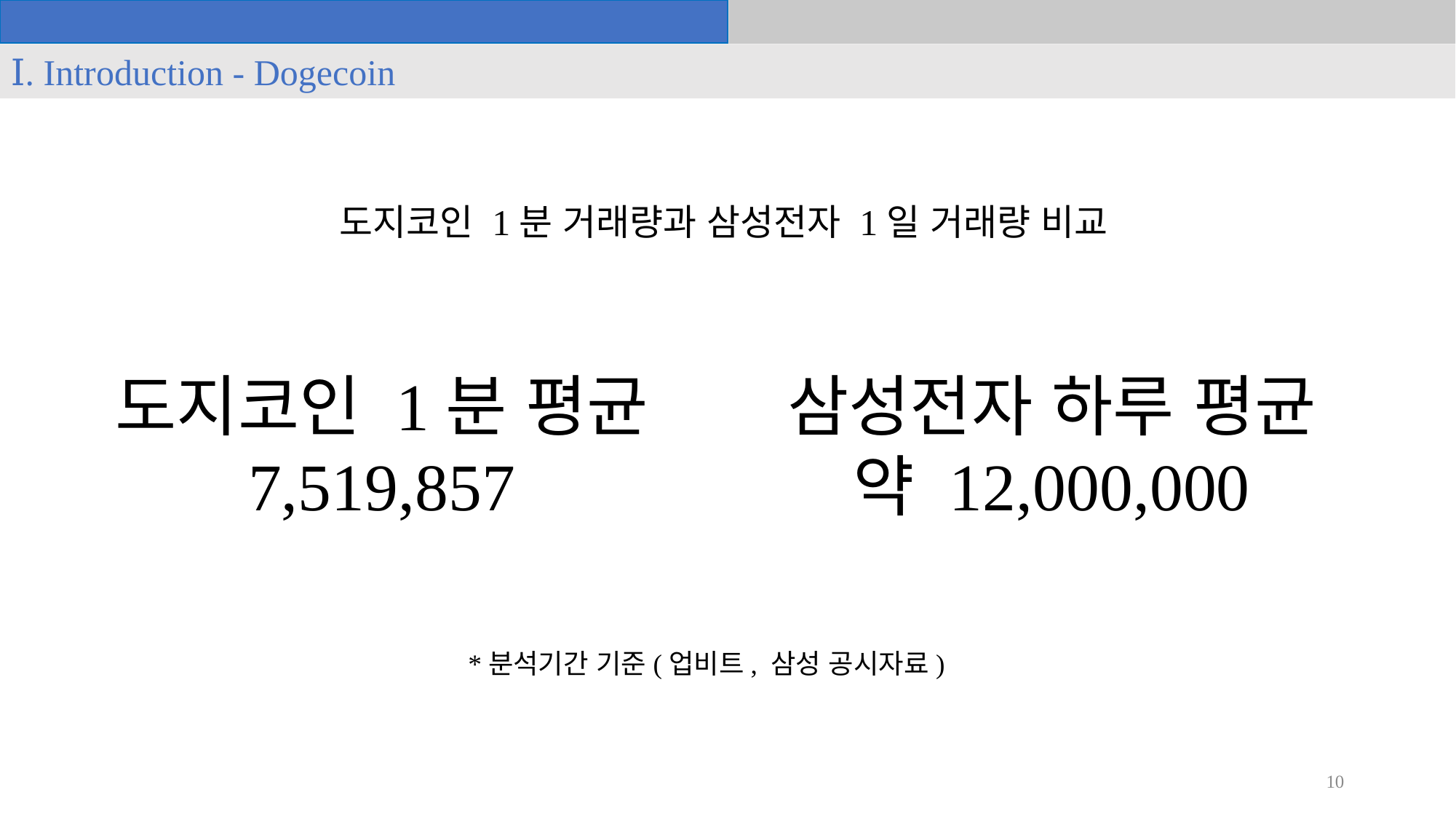

Ⅰ. Introduction - Dogecoin
도지코인 1분 거래량과 삼성전자 1일 거래량 비교
도지코인 1분 평균
7,519,857
삼성전자 하루 평균
약 12,000,000
*분석기간 기준(업비트, 삼성 공시자료)
10